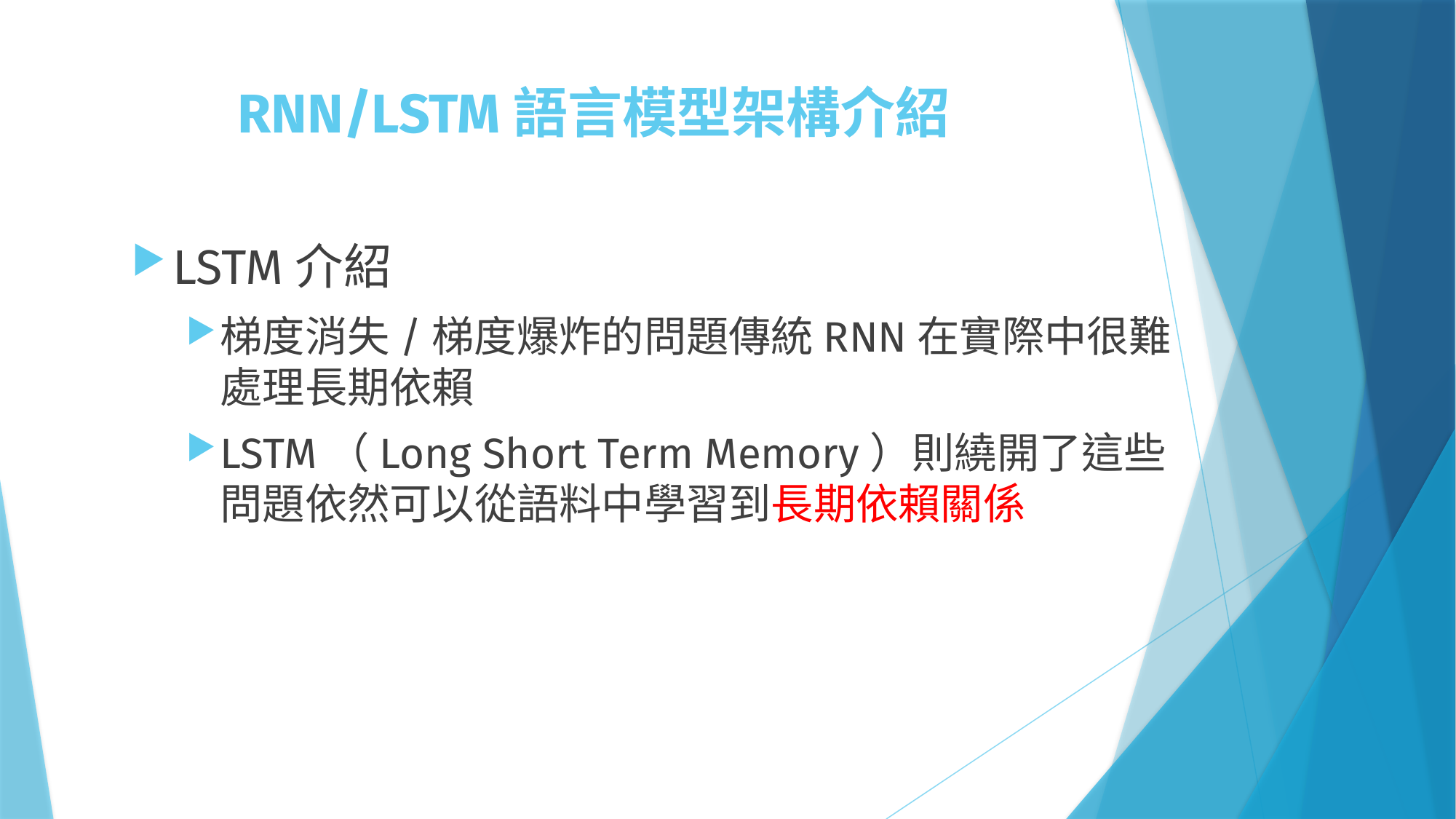

# RNN/LSTM語言模型架構介紹
LSTM介紹
梯度消失/梯度爆炸的問題傳統RNN在實際中很難處理長期依賴
LSTM（Long Short Term Memory）則繞開了這些問題依然可以從語料中學習到長期依賴關係